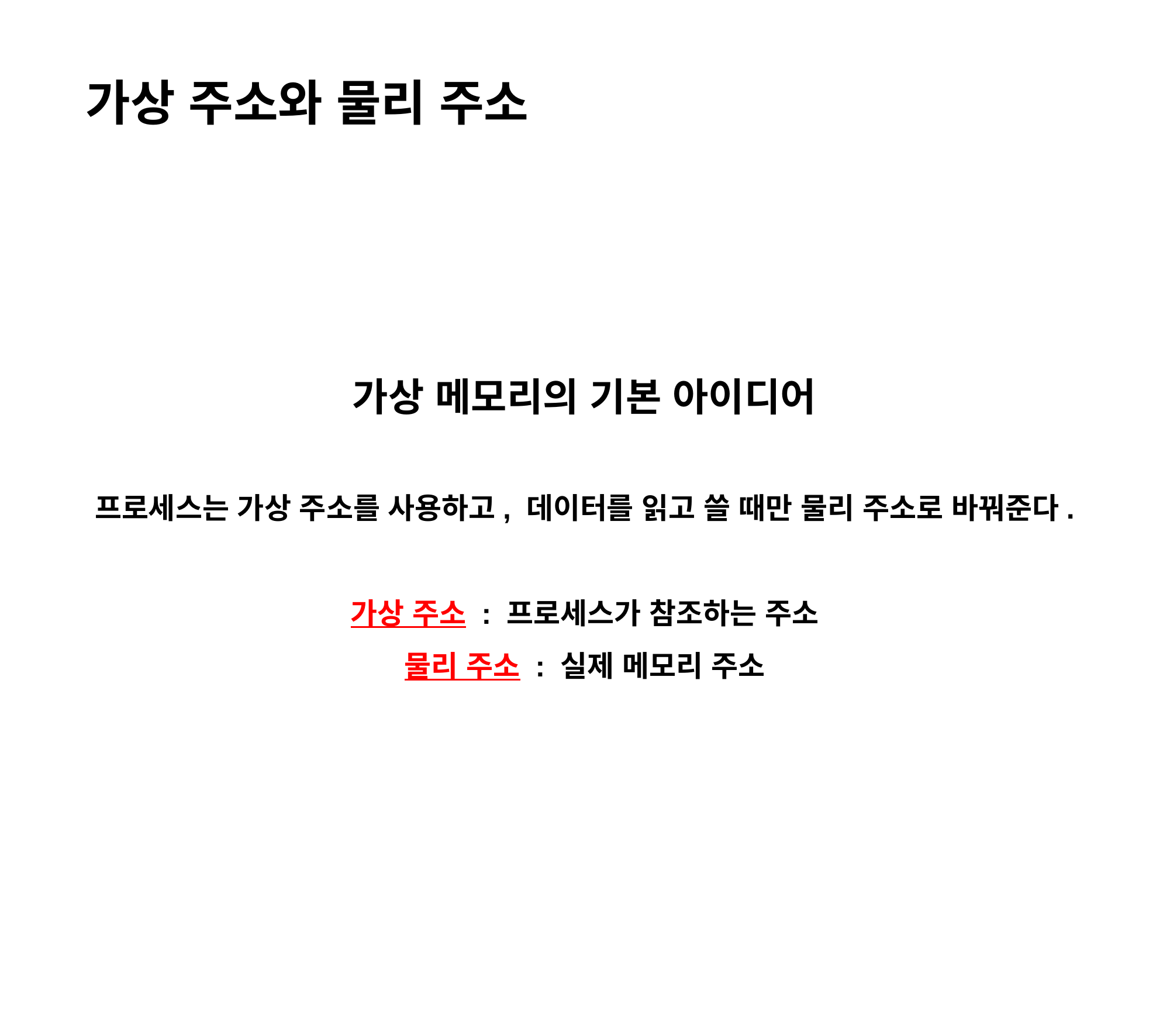

가상 주소와 물리 주소
가상 메모리의 기본 아이디어

프로세스는 가상 주소를 사용하고, 데이터를 읽고 쓸 때만 물리 주소로 바꿔준다.

가상 주소 : 프로세스가 참조하는 주소
물리 주소 : 실제 메모리 주소